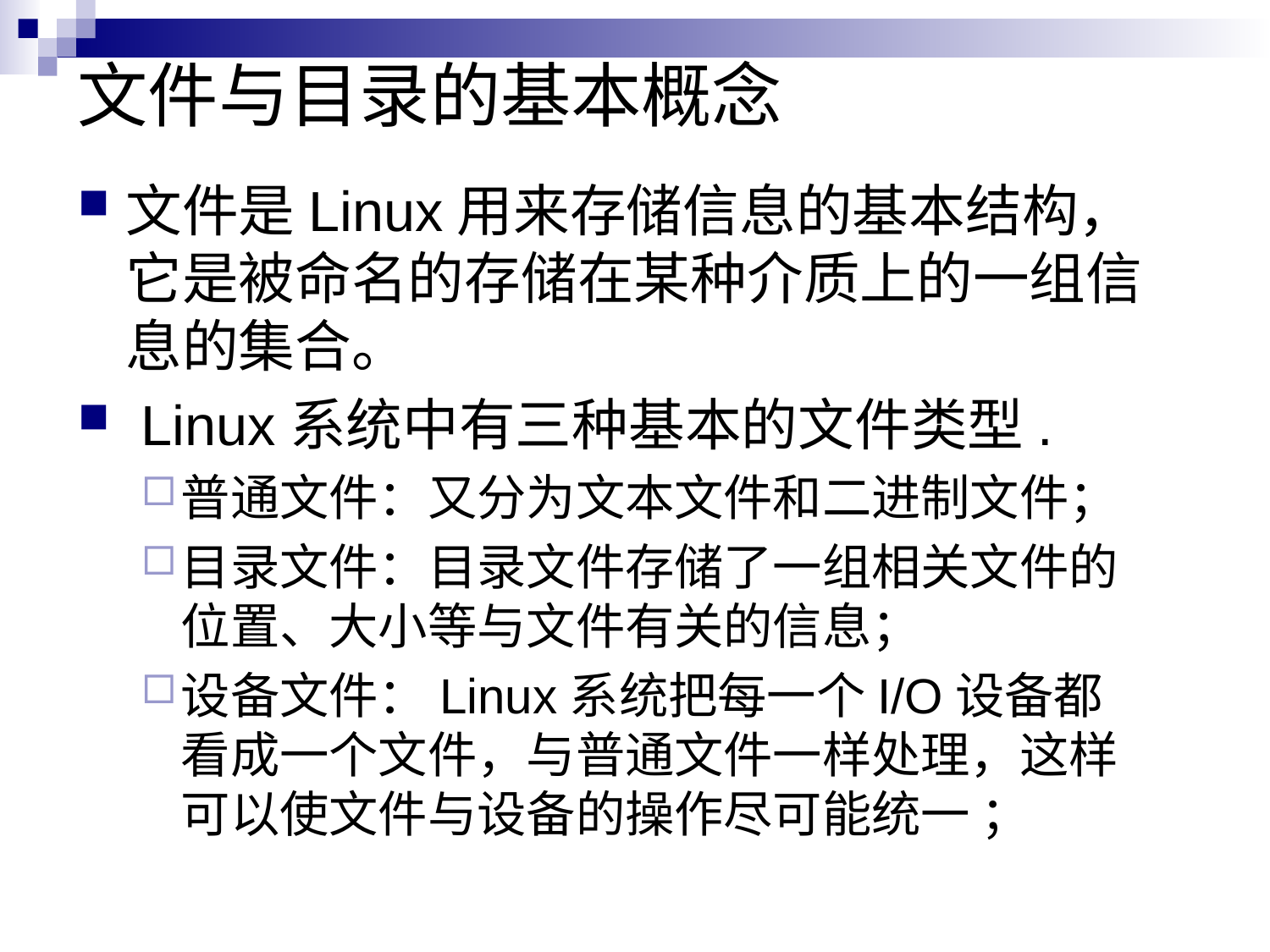

# 文件与目录的基本概念
文件是Linux用来存储信息的基本结构，它是被命名的存储在某种介质上的一组信息的集合。
 Linux系统中有三种基本的文件类型.
普通文件：又分为文本文件和二进制文件；
目录文件：目录文件存储了一组相关文件的位置、大小等与文件有关的信息；
设备文件：Linux系统把每一个I/O设备都看成一个文件，与普通文件一样处理，这样可以使文件与设备的操作尽可能统一 ；